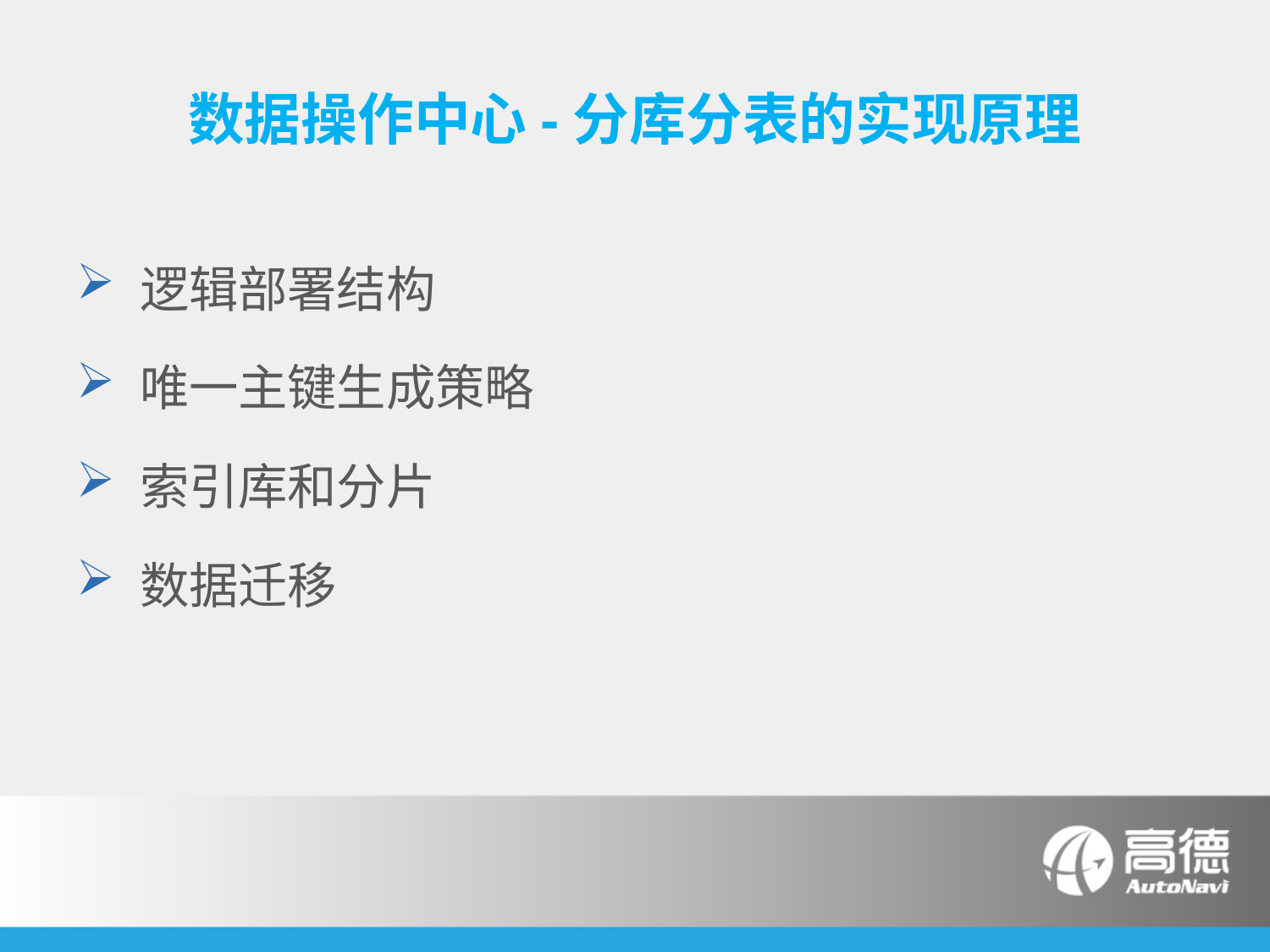

# 数据操作中心-分库分表的实现原理
逻辑部署结构
唯一主键生成策略
索引库和分片
数据迁移